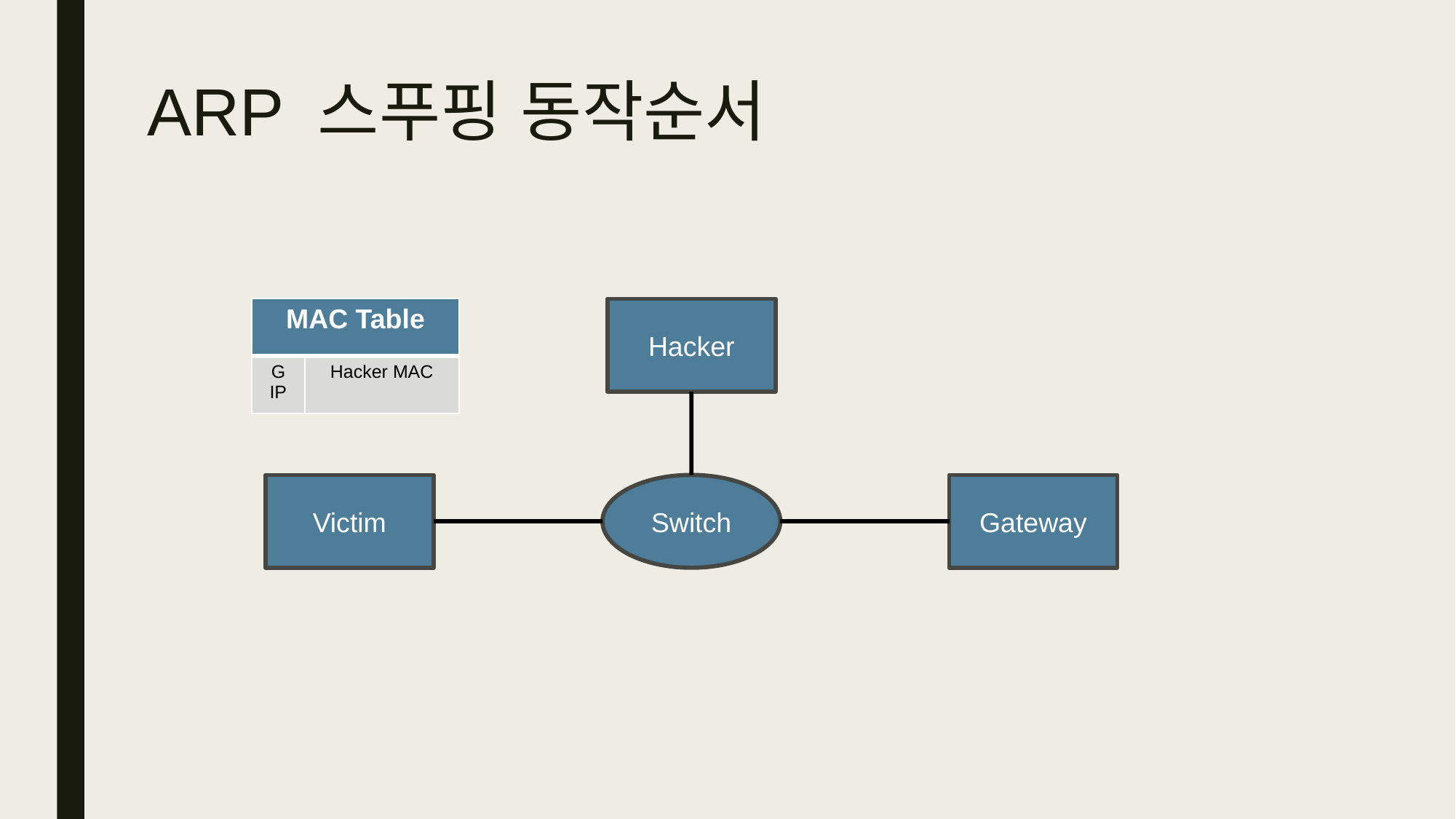

# ARP 스푸핑 동작순서
| MAC Table |  |
| --- | --- |
| G IP | Hacker MAC |
Hacker
packet
Victim
Switch
Gateway